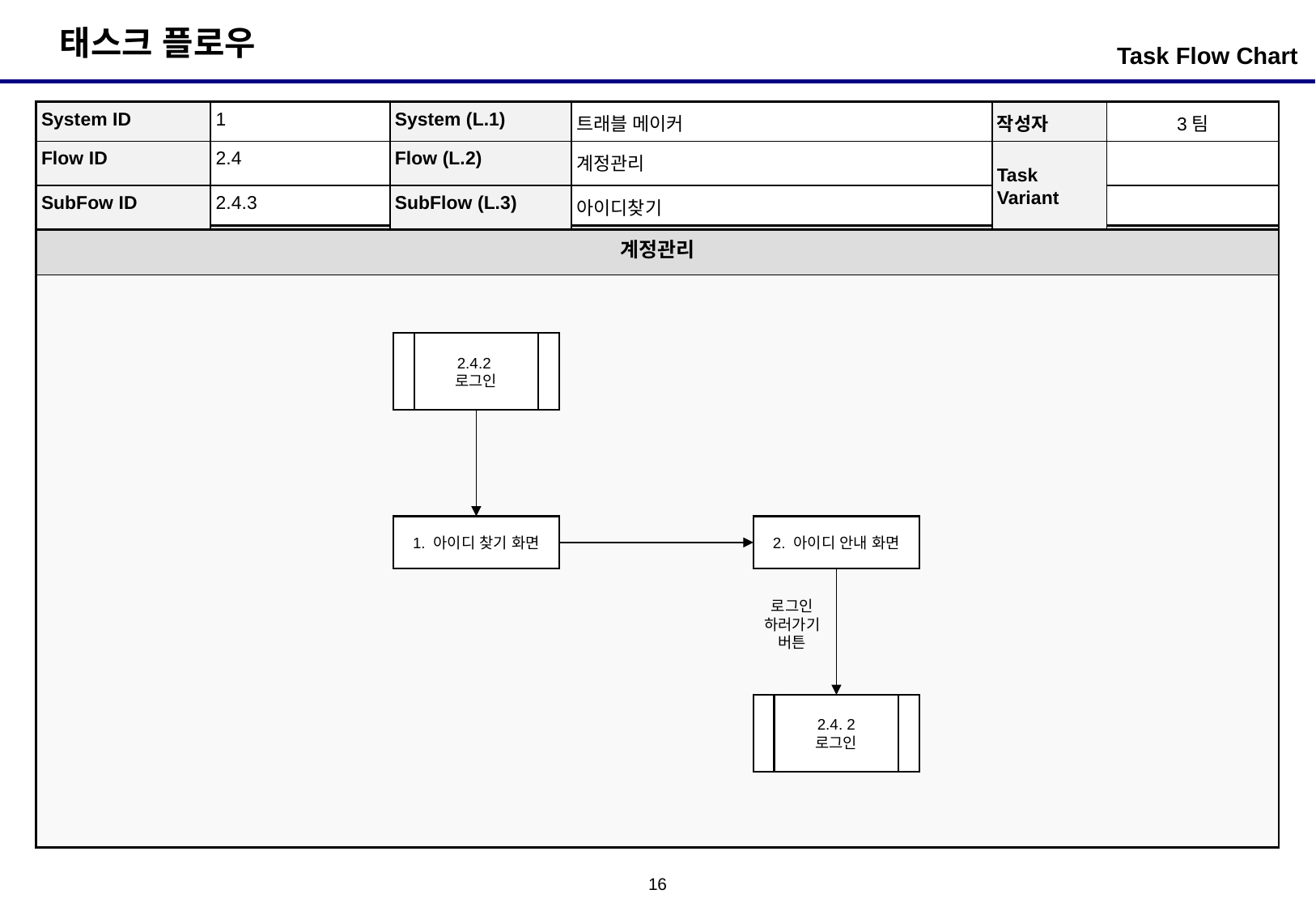

Task Flow Chart
| System ID | 1 | System (L.1) | 트래블 메이커 | 작성자 | 3팀 |
| --- | --- | --- | --- | --- | --- |
| Flow ID | 2.4 | Flow (L.2) | 계정관리 | Task Variant |  |
| SubFow ID | 2.4.3 | SubFlow (L.3) | 아이디찾기 |  |  |
| 계정관리 |
| --- |
|  |
2.4.2
로그인
2. 아이디 안내 화면
1. 아이디 찾기 화면
로그인 하러가기 버튼
2.4. 2
로그인